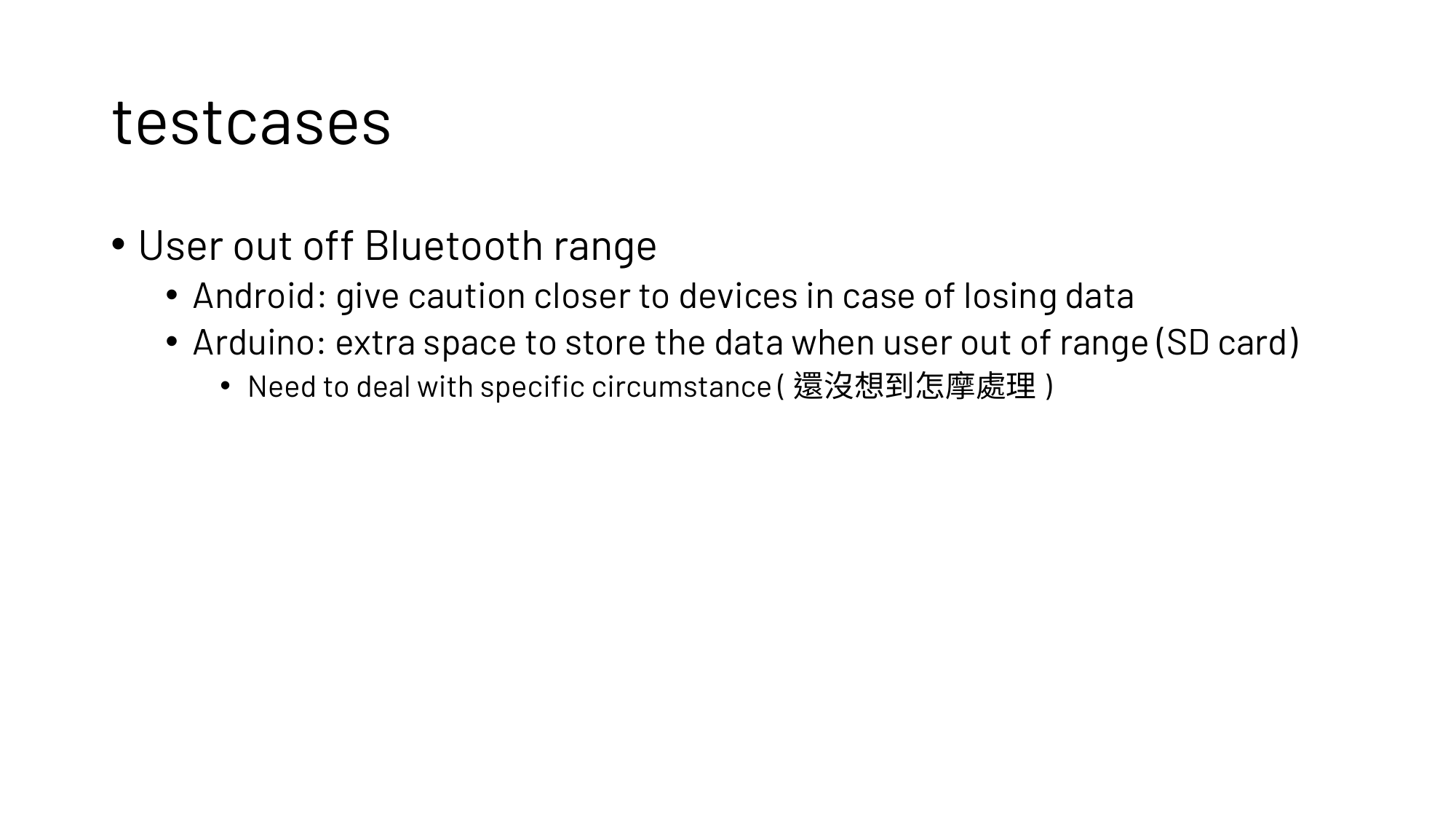

# testcases
User out off Bluetooth range
Android: give caution closer to devices in case of losing data
Arduino: extra space to store the data when user out of range (SD card)
Need to deal with specific circumstance (還沒想到怎摩處理)